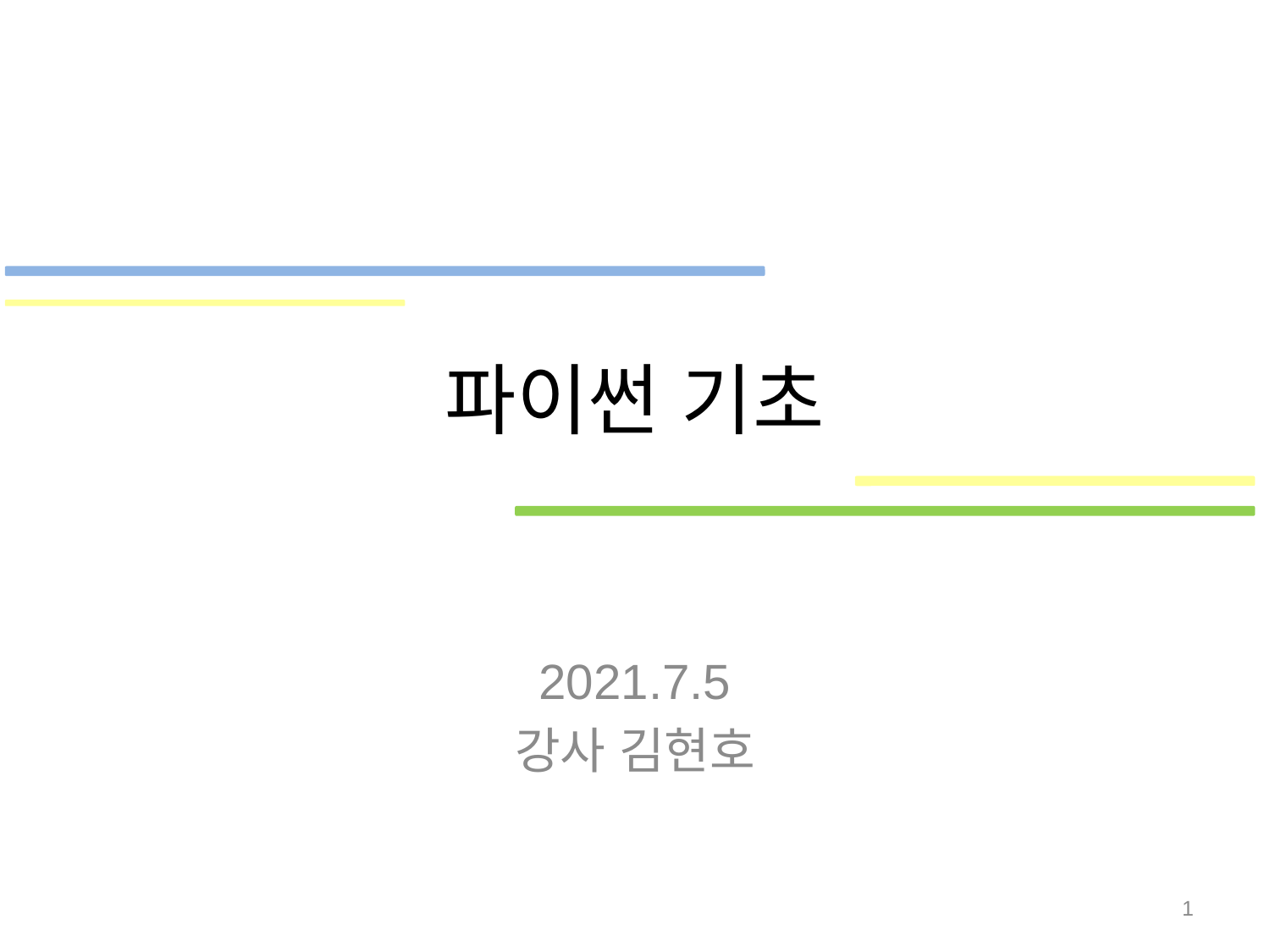

# 파이썬 기초

2021.7.5
강사 김현호
1